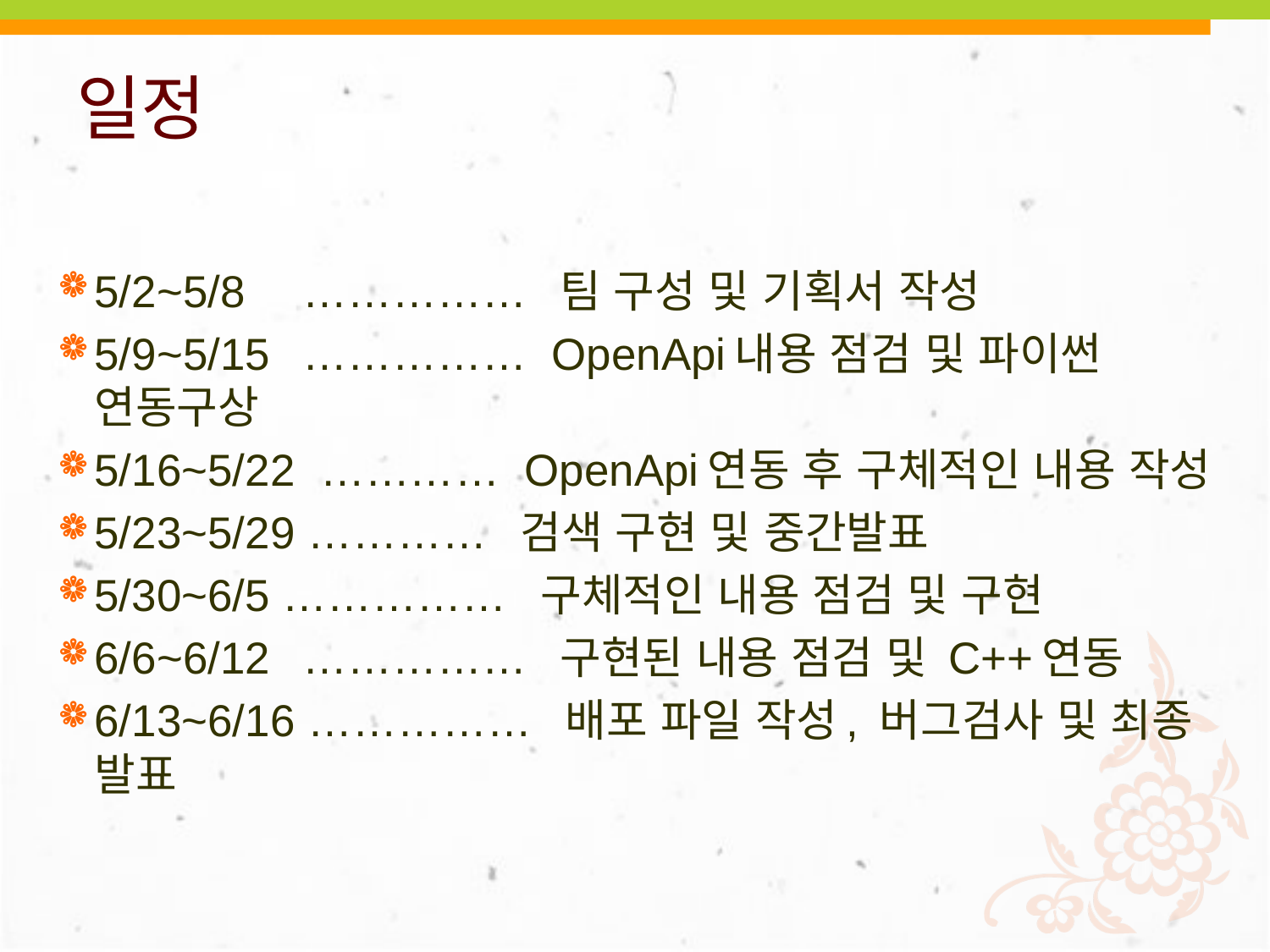

# 일정
5/2~5/8	 ……………  팀 구성 및 기획서 작성
5/9~5/15	 ……………  OpenApi내용 점검 및 파이썬 연동구상
5/16~5/22  …………  OpenApi연동 후 구체적인 내용 작성
5/23~5/29 …………  검색 구현 및 중간발표
5/30~6/5 ……………  구체적인 내용 점검 및 구현
6/6~6/12	 ……………  구현된 내용 점검 및 C++연동
6/13~6/16 ……………  배포 파일 작성, 버그검사 및 최종 발표